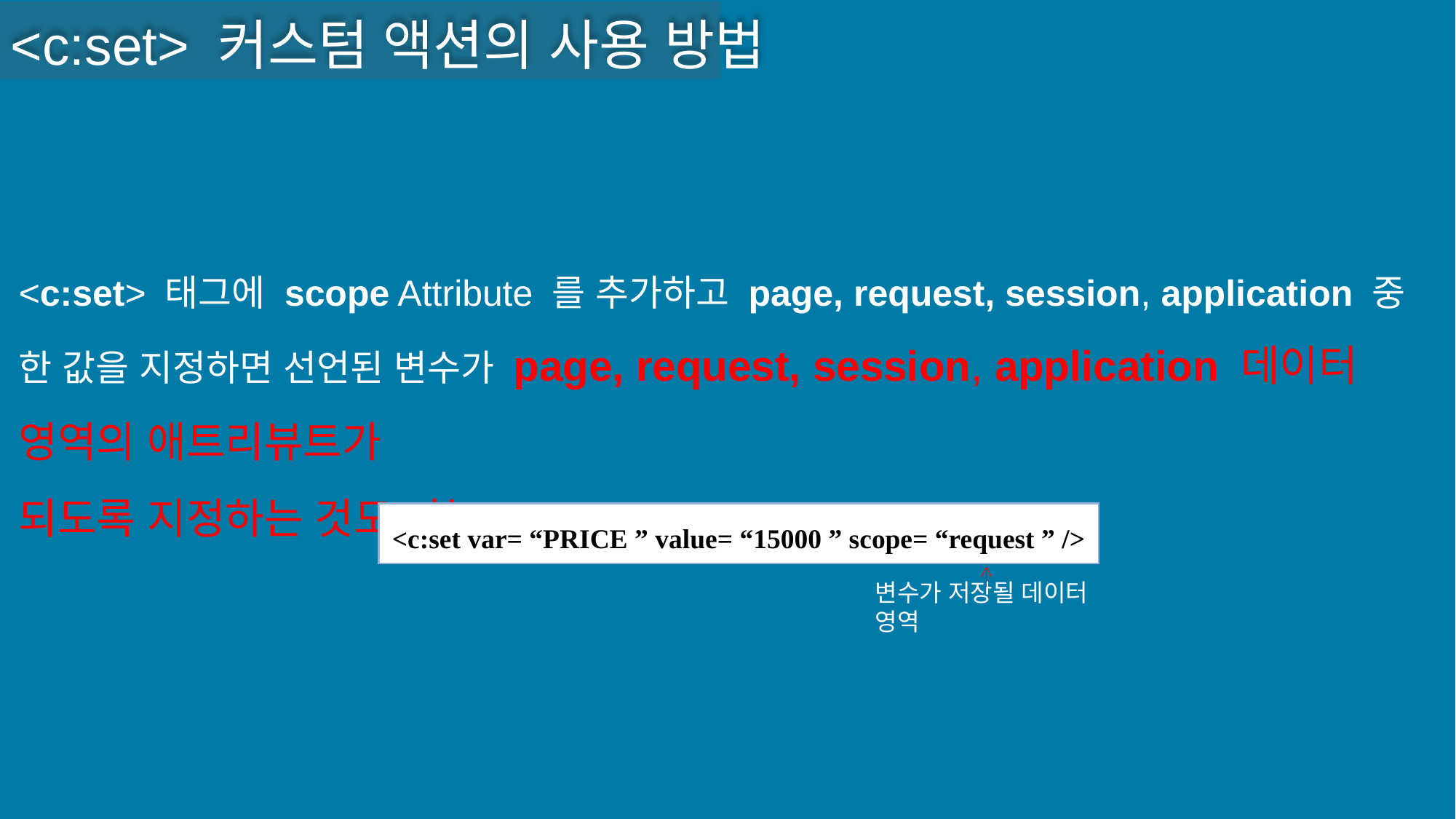

<c:set> 커스텀 액션의 사용 방법
<c:set> 태그에 scope Attribute 를 추가하고 page, request, session, application 중 한 값을 지정하면 선언된 변수가 page, request, session, application 데이터 영역의 애트리뷰트가
되도록 지정하는 것도 가능하다.

| <c:set var= “PRICE ” value= “15000 ” scope= “request ” /> |
| --- |
변수가 저장될 데이터 영역